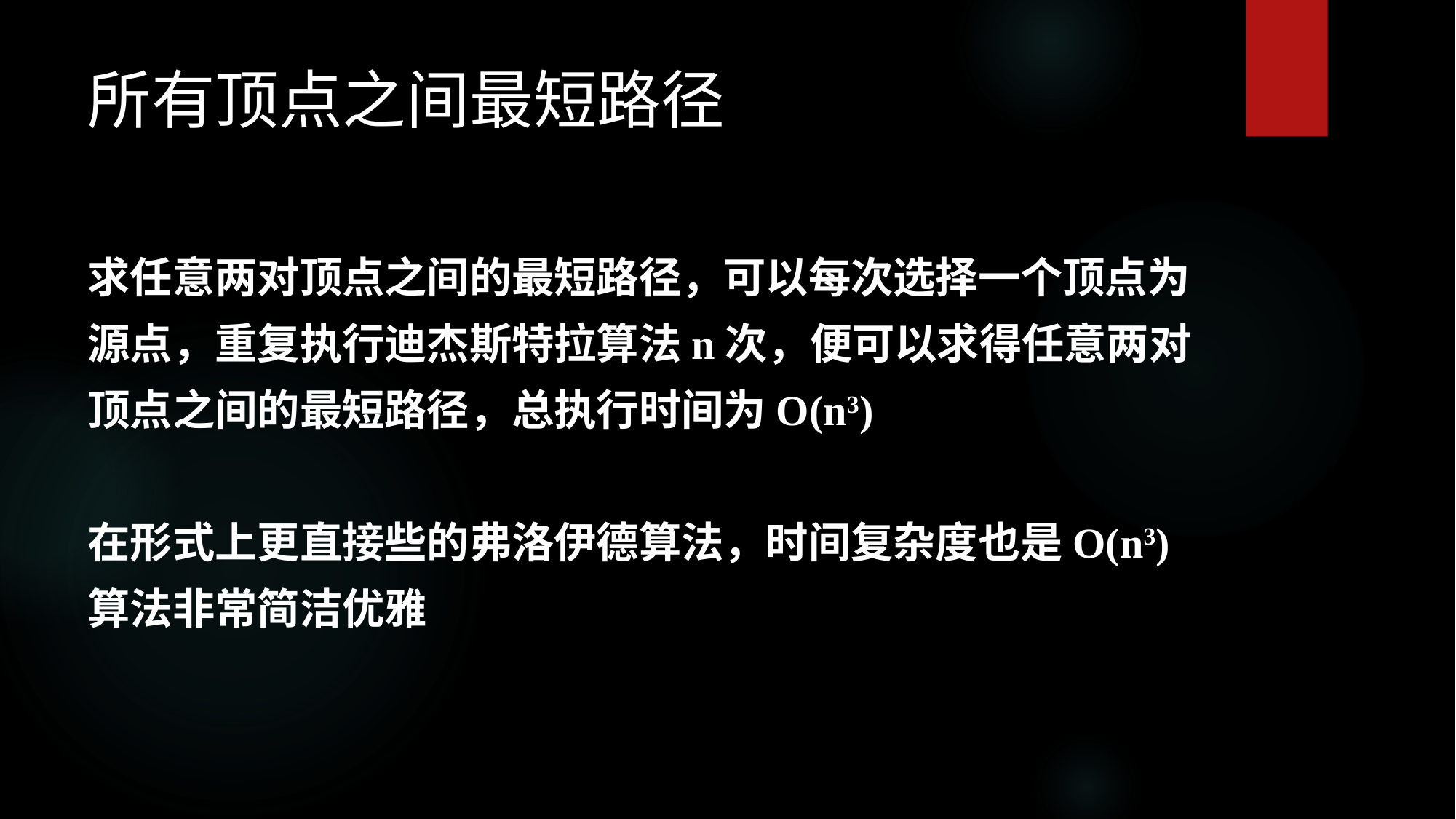

所有顶点之间最短路径
求任意两对顶点之间的最短路径，可以每次选择一个顶点为源点，重复执行迪杰斯特拉算法n次，便可以求得任意两对顶点之间的最短路径，总执行时间为O(n3)

在形式上更直接些的弗洛伊德算法，时间复杂度也是O(n3)
算法非常简洁优雅